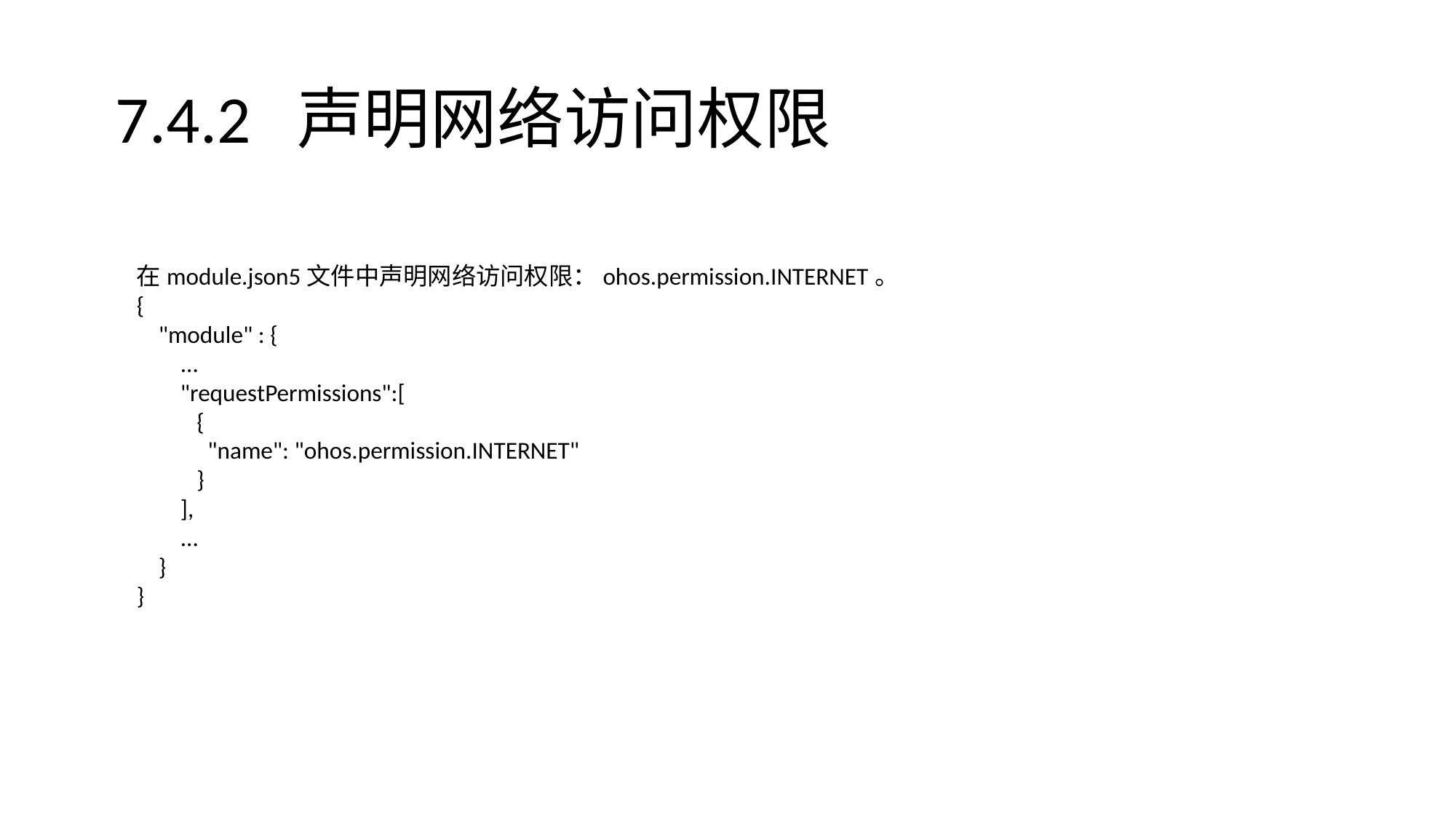

# 7.4.2  声明网络访问权限
在module.json5文件中声明网络访问权限：ohos.permission.INTERNET。
{
    "module" : {
        ...
        "requestPermissions":[
           {
             "name": "ohos.permission.INTERNET"
           }
        ],
        ...
    }
}